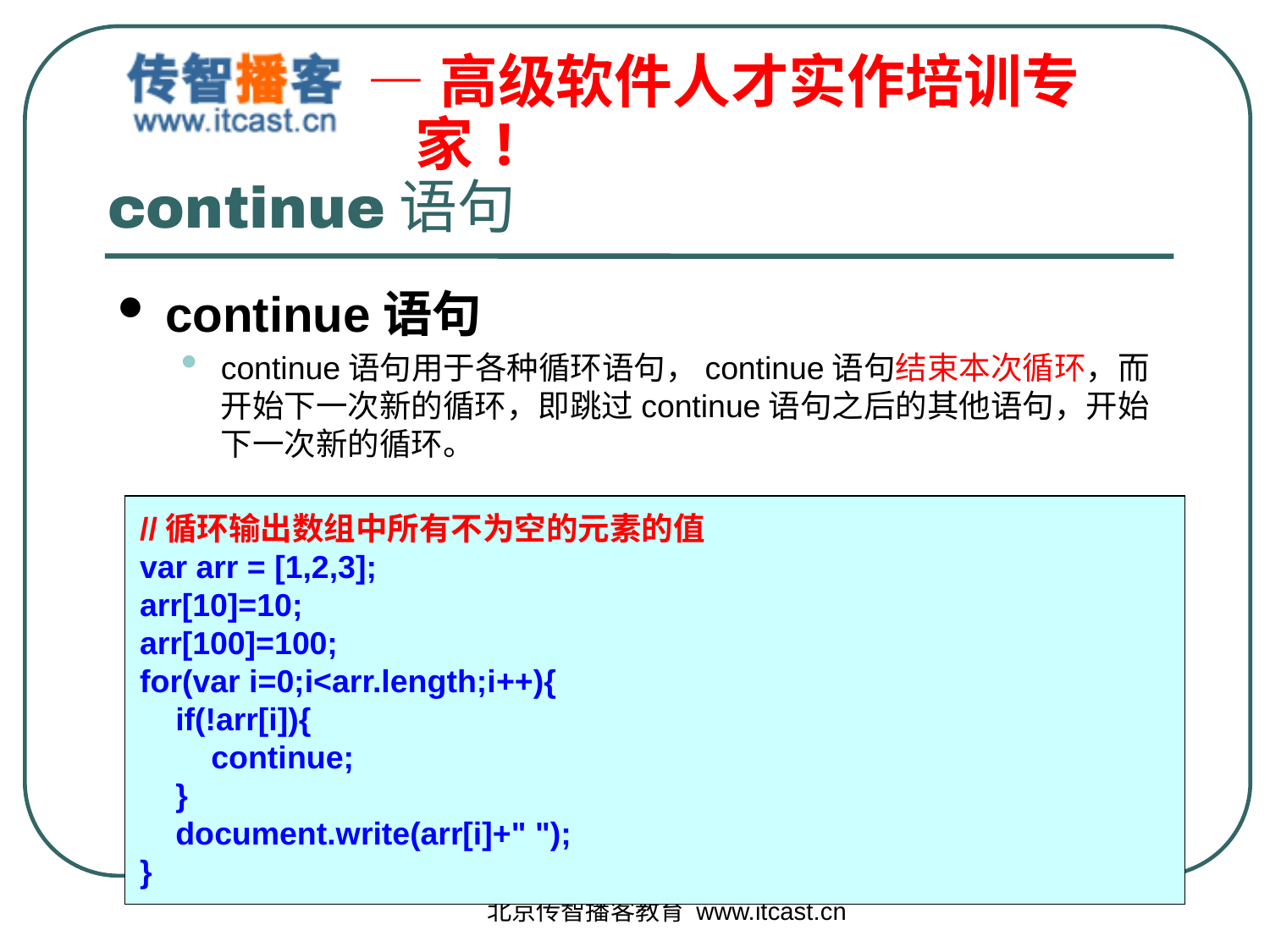

continue语句
continue语句
continue语句用于各种循环语句，continue语句结束本次循环，而开始下一次新的循环，即跳过continue语句之后的其他语句，开始下一次新的循环。

//循环输出数组中所有不为空的元素的值
var arr = [1,2,3];
arr[10]=10;
arr[100]=100;
for(var i=0;i<arr.length;i++){
    if(!arr[i]){
        continue;
    }
    document.write(arr[i]+" ");
}